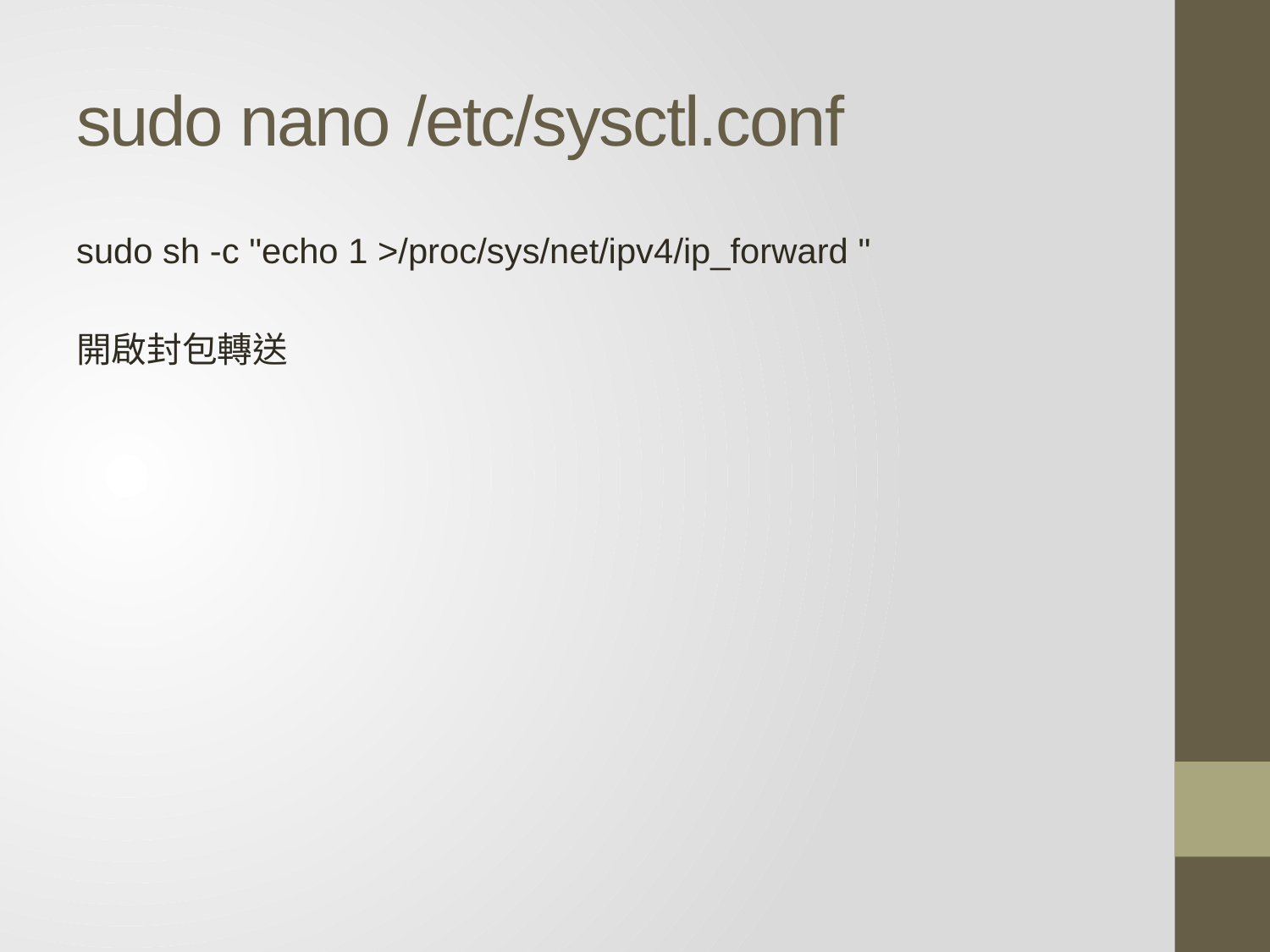

# sudo nano /etc/sysctl.conf
sudo sh -c "echo 1 >/proc/sys/net/ipv4/ip_forward "

開啟封包轉送